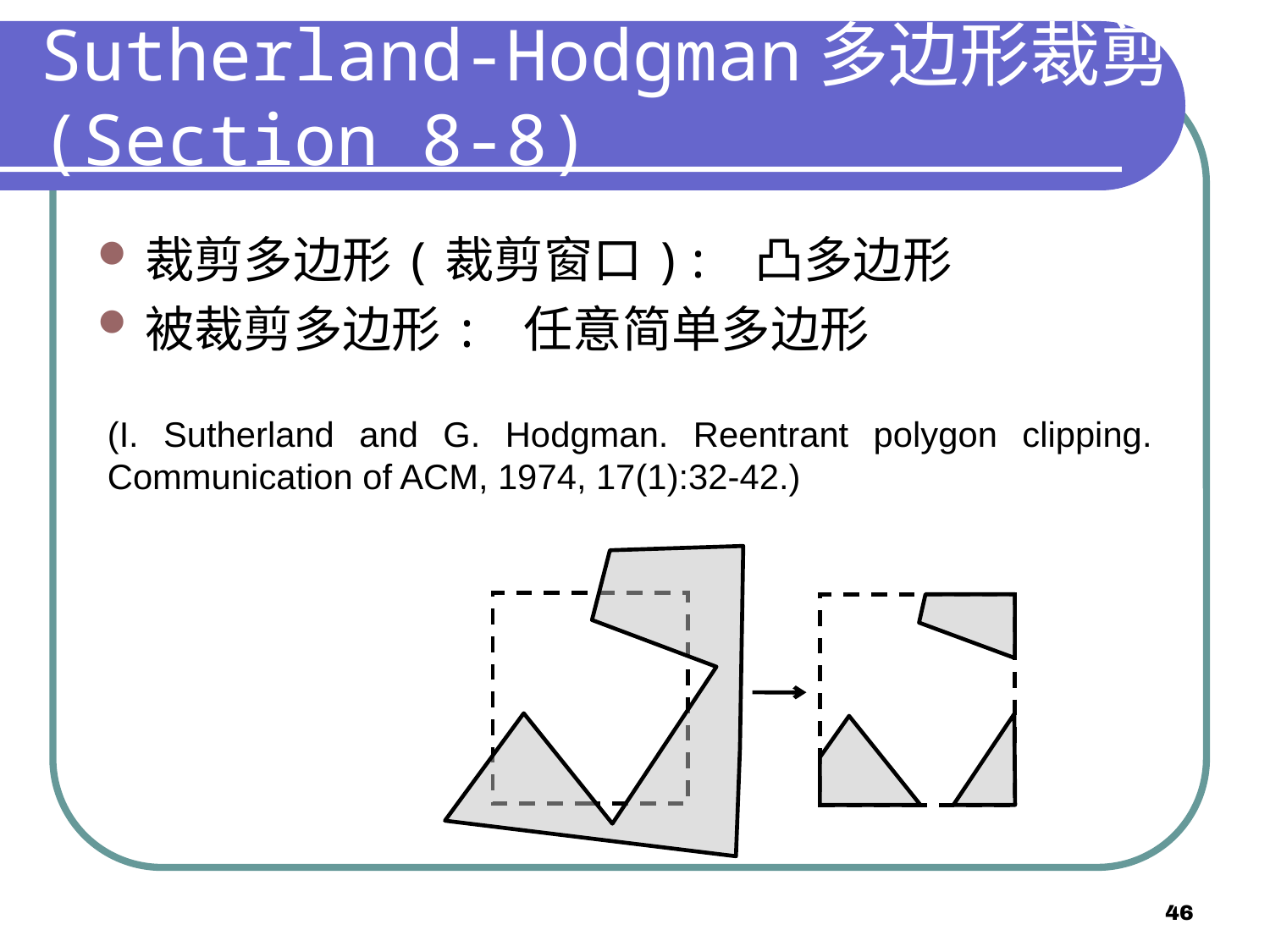

# Sutherland-Hodgman多边形裁剪(Section 8-8)
裁剪多边形(裁剪窗口): 凸多边形
被裁剪多边形: 任意简单多边形
(I. Sutherland and G. Hodgman. Reentrant polygon clipping. Communication of ACM, 1974, 17(1):32-42.)

46